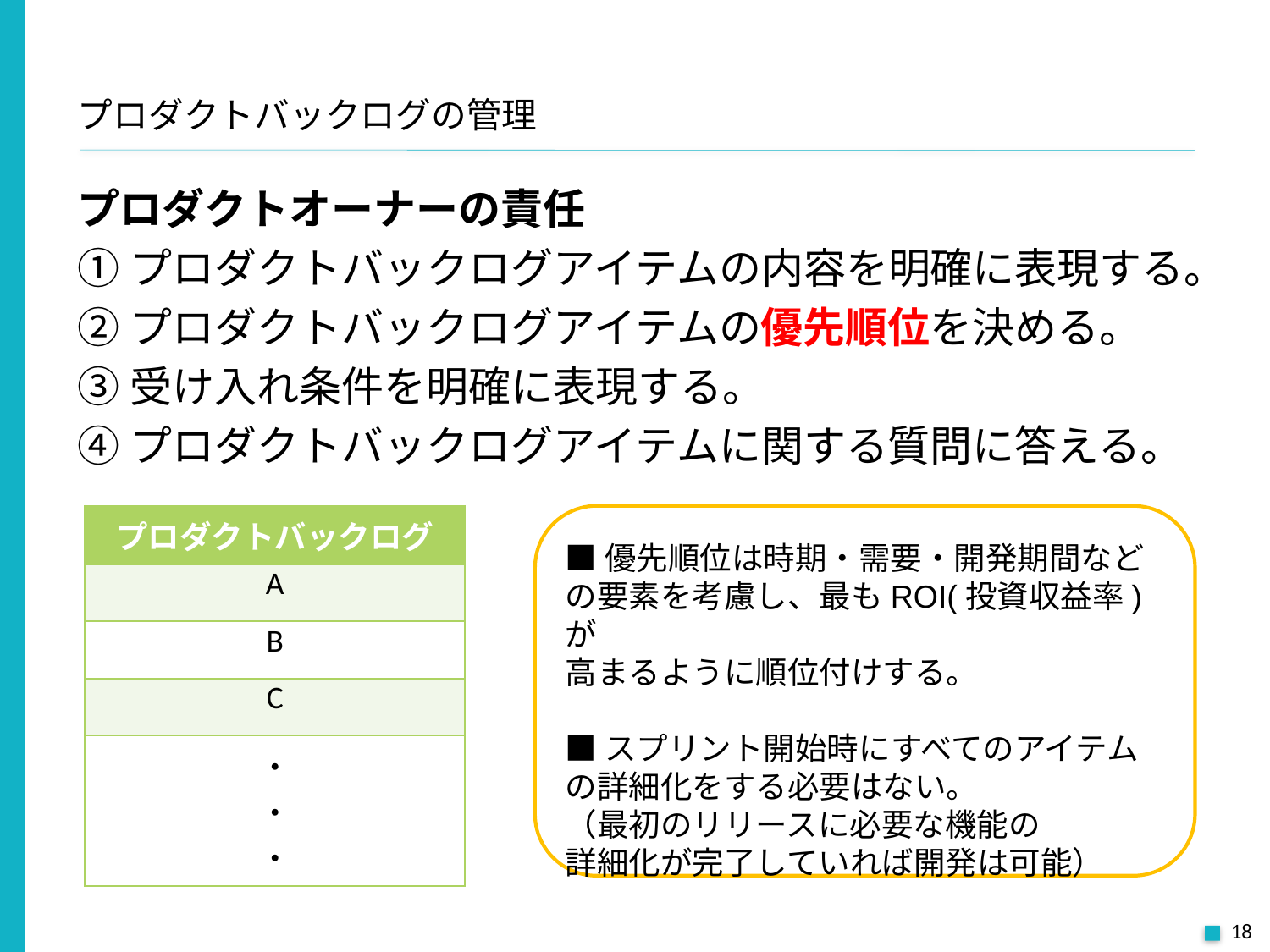

# プロダクトバックログの管理
プロダクトオーナーの責任
①プロダクトバックログアイテムの内容を明確に表現する。
②プロダクトバックログアイテムの優先順位を決める。
③受け入れ条件を明確に表現する。
④プロダクトバックログアイテムに関する質問に答える。

| プロダクトバックログ |
| --- |
| A |
| B |
| C |
| ・ ・ ・ |

■優先順位は時期・需要・開発期間などの要素を考慮し、最もROI(投資収益率)が
高まるように順位付けする。

■スプリント開始時にすべてのアイテムの詳細化をする必要はない。
（最初のリリースに必要な機能の
詳細化が完了していれば開発は可能）

18